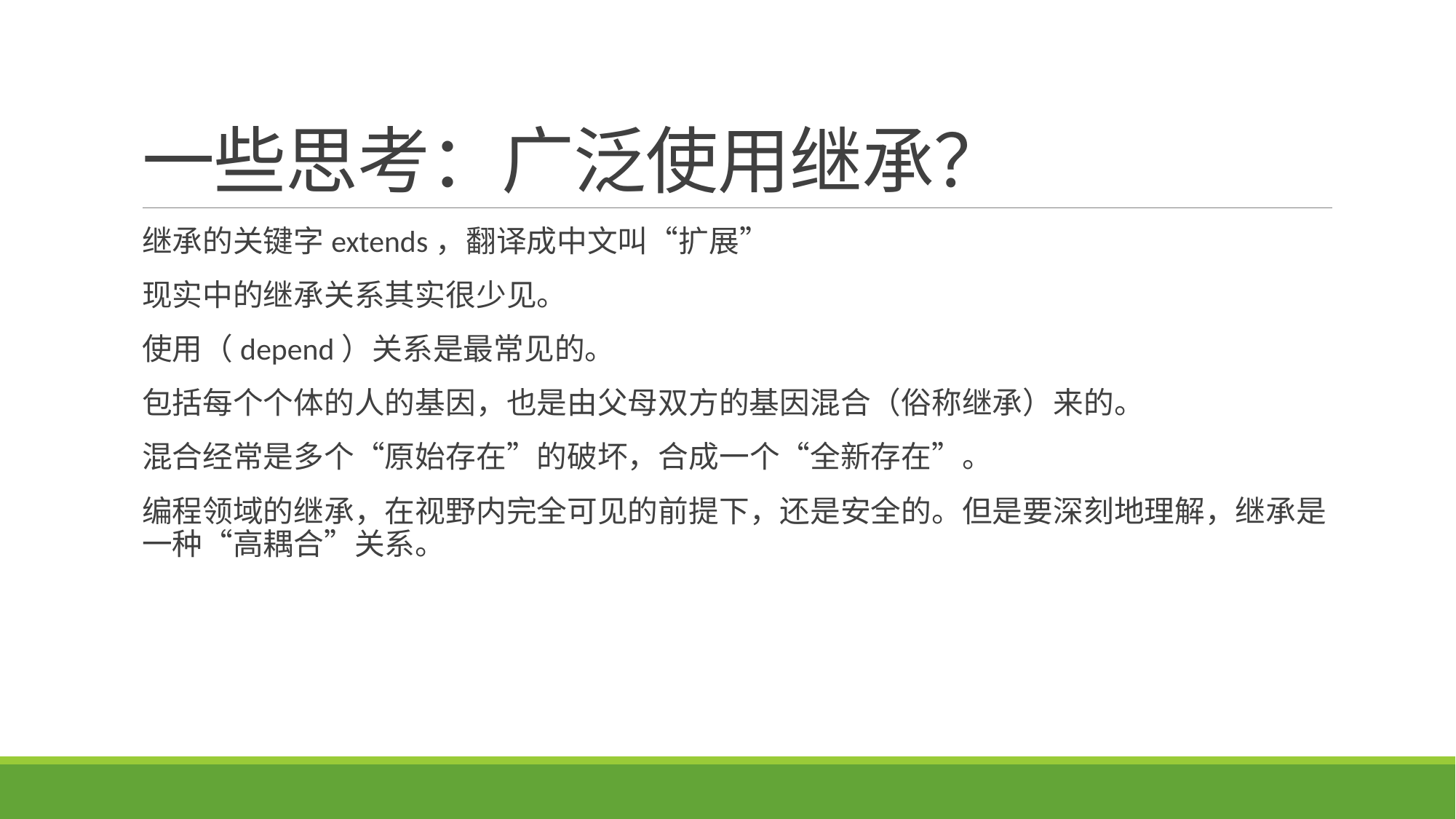

# 一些思考：广泛使用继承？
继承的关键字extends，翻译成中文叫“扩展”
现实中的继承关系其实很少见。
使用（depend）关系是最常见的。
包括每个个体的人的基因，也是由父母双方的基因混合（俗称继承）来的。
混合经常是多个“原始存在”的破坏，合成一个“全新存在”。
编程领域的继承，在视野内完全可见的前提下，还是安全的。但是要深刻地理解，继承是一种“高耦合”关系。